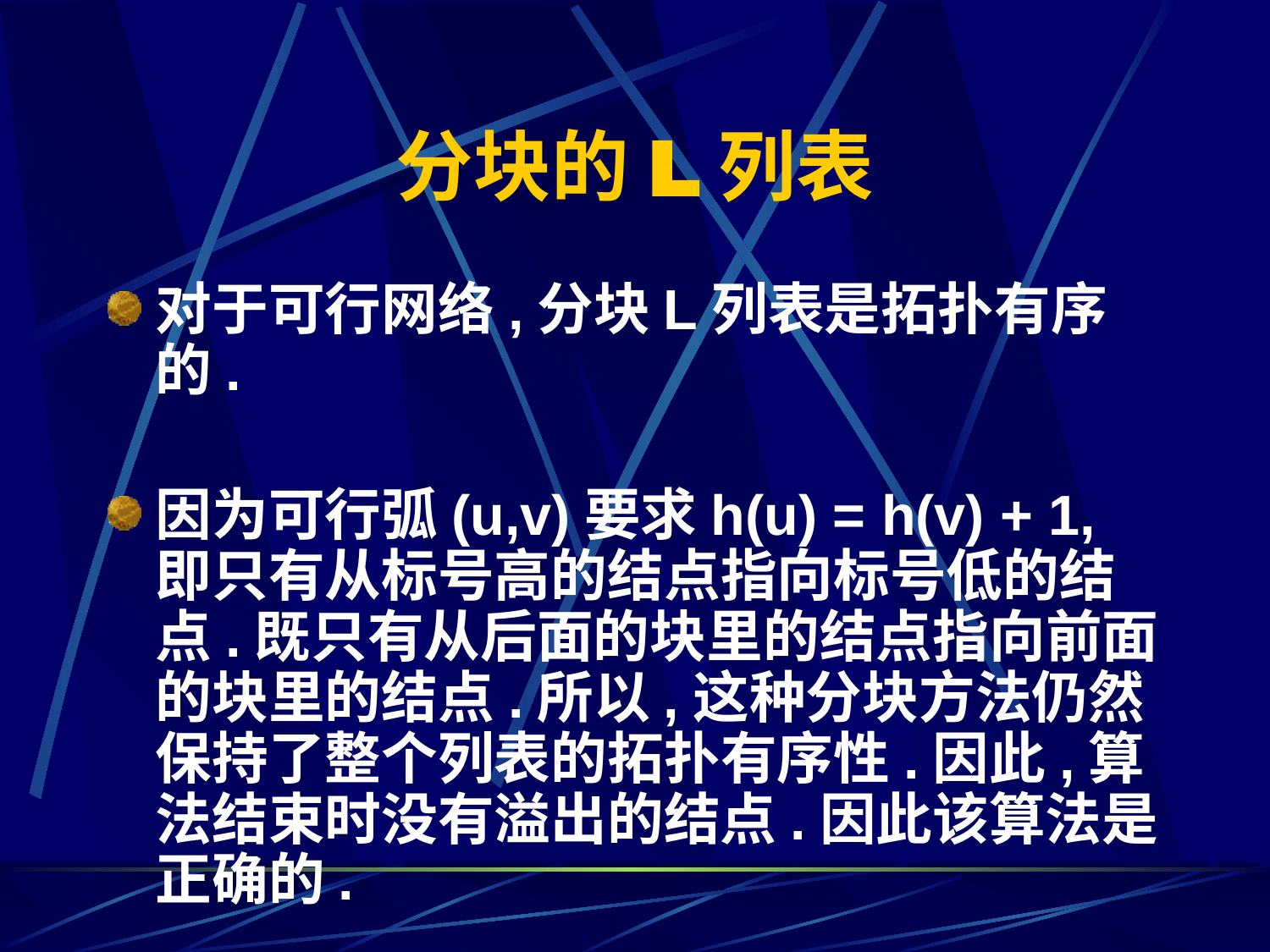

# 分块的L列表
对于可行网络,分块L列表是拓扑有序的.

因为可行弧(u,v)要求h(u) = h(v) + 1,即只有从标号高的结点指向标号低的结点.既只有从后面的块里的结点指向前面的块里的结点.所以,这种分块方法仍然保持了整个列表的拓扑有序性.因此,算法结束时没有溢出的结点.因此该算法是正确的.